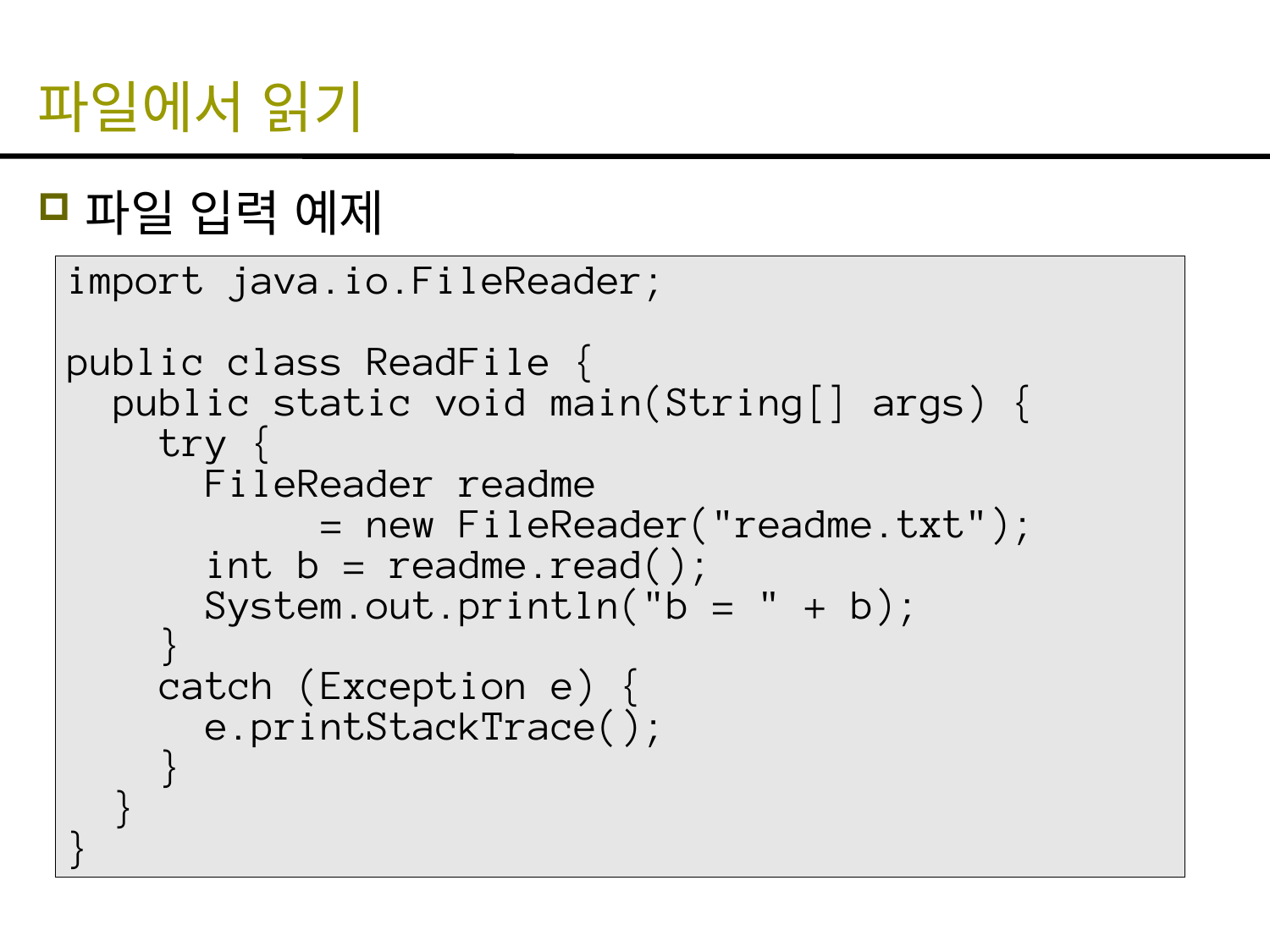

# 파일에서 읽기
파일 입력 예제
import java.io.FileReader;

public class ReadFile {
  public static void main(String[] args) {
    try {
      FileReader readme
           = new FileReader("readme.txt");
      int b = readme.read();
      System.out.println("b = " + b);
    }
    catch (Exception e) {
      e.printStackTrace();
    }
  }
}